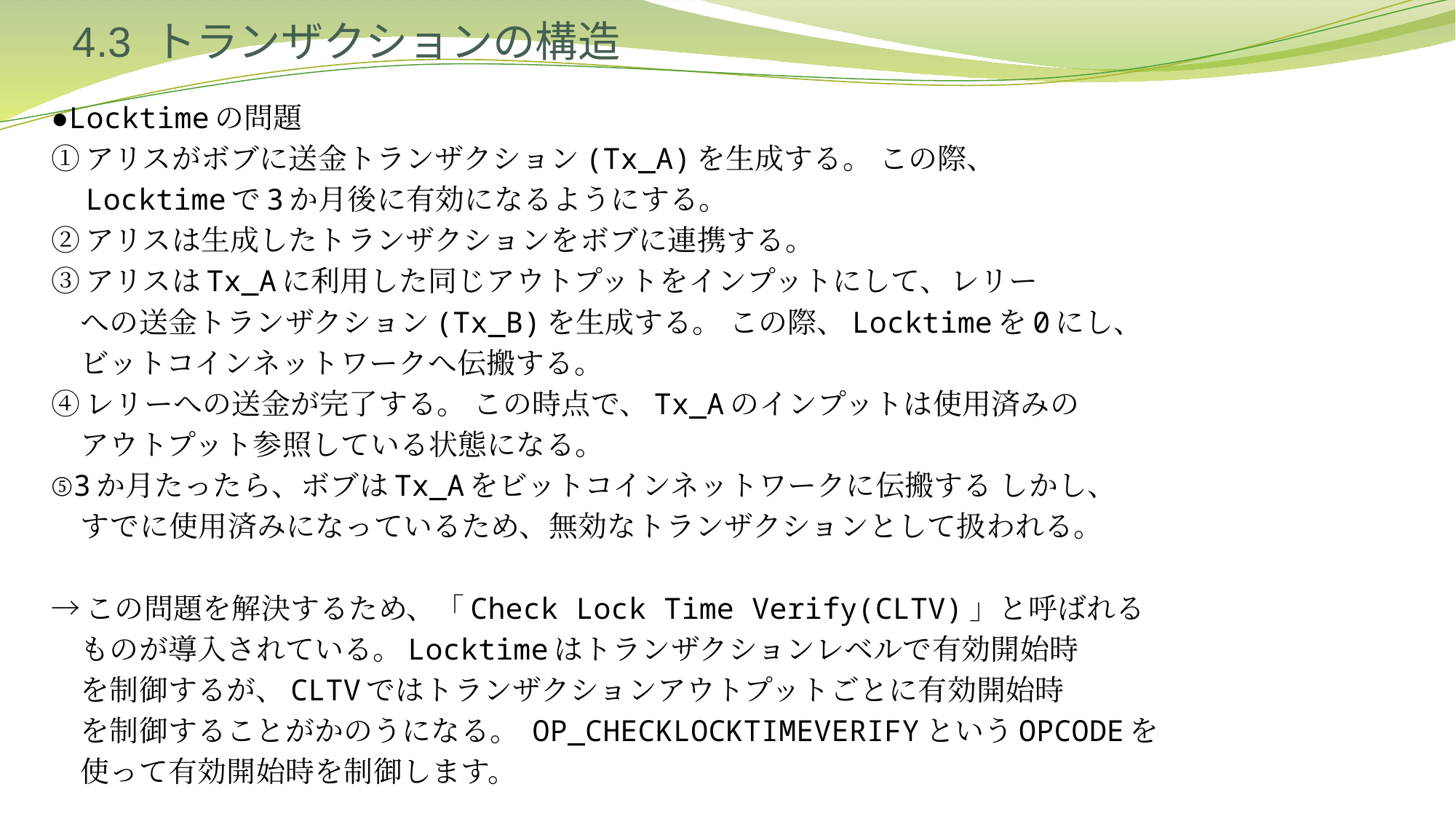

# 4.3 トランザクションの構造
●Locktimeの問題
①アリスがボブに送金トランザクション(Tx_A)を生成する。 この際、
　Locktimeで3か月後に有効になるようにする。
②アリスは生成したトランザクションをボブに連携する。
③アリスはTx_Aに利用した同じアウトプットをインプットにして、レリー
　への送金トランザクション(Tx_B)を生成する。 この際、Locktimeを0にし、
　ビットコインネットワークへ伝搬する。
④レリーへの送金が完了する。 この時点で、Tx_Aのインプットは使用済みの
　アウトプット参照している状態になる。
⑤3か月たったら、ボブはTx_Aをビットコインネットワークに伝搬する しかし、
　すでに使用済みになっているため、無効なトランザクションとして扱われる。

→この問題を解決するため、「Check Lock Time Verify(CLTV)」と呼ばれる
　ものが導入されている。Locktimeはトランザクションレベルで有効開始時
　を制御するが、CLTVではトランザクションアウトプットごとに有効開始時
　を制御することがかのうになる。 OP_CHECKLOCKTIMEVERIFYというOPCODEを
　使って有効開始時を制御します。